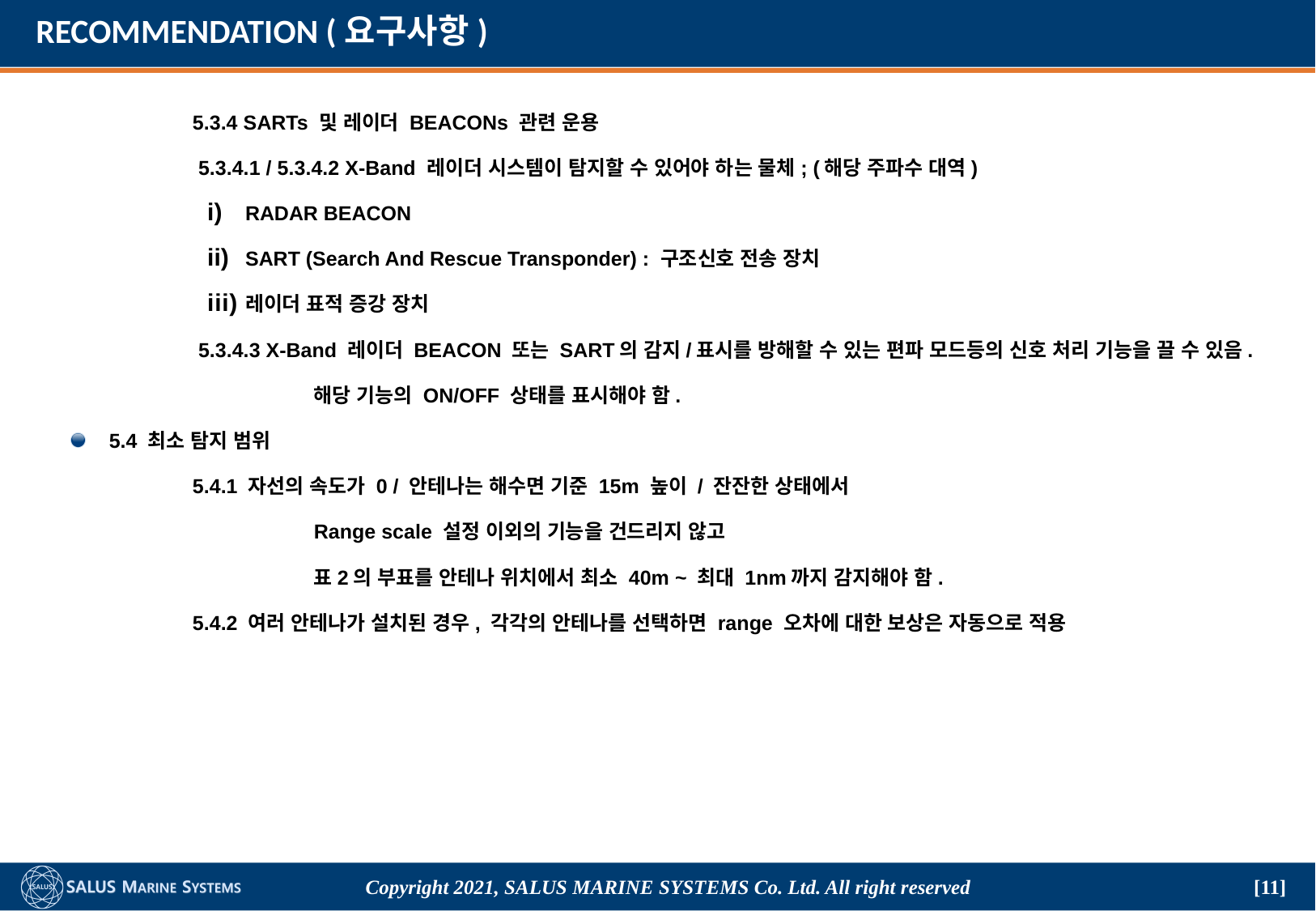

# RECOMMENDATION (요구사항)
	5.3.4 SARTs 및 레이더 BEACONs 관련 운용
	 5.3.4.1 / 5.3.4.2 X-Band 레이더 시스템이 탐지할 수 있어야 하는 물체; (해당 주파수 대역)
RADAR BEACON
SART (Search And Rescue Transponder) : 구조신호 전송 장치
레이더 표적 증강 장치
	 5.3.4.3 X-Band 레이더 BEACON 또는 SART의 감지/표시를 방해할 수 있는 편파 모드등의 신호 처리 기능을 끌 수 있음.
		해당 기능의 ON/OFF 상태를 표시해야 함.
5.4 최소 탐지 범위
	5.4.1 자선의 속도가 0 / 안테나는 해수면 기준 15m 높이 / 잔잔한 상태에서
		Range scale 설정 이외의 기능을 건드리지 않고
		표2의 부표를 안테나 위치에서 최소 40m ~ 최대 1nm까지 감지해야 함.
	5.4.2 여러 안테나가 설치된 경우, 각각의 안테나를 선택하면 range 오차에 대한 보상은 자동으로 적용

Copyright 2021, SALUS Marine Systems Co. Ltd. All right reserved
[11]